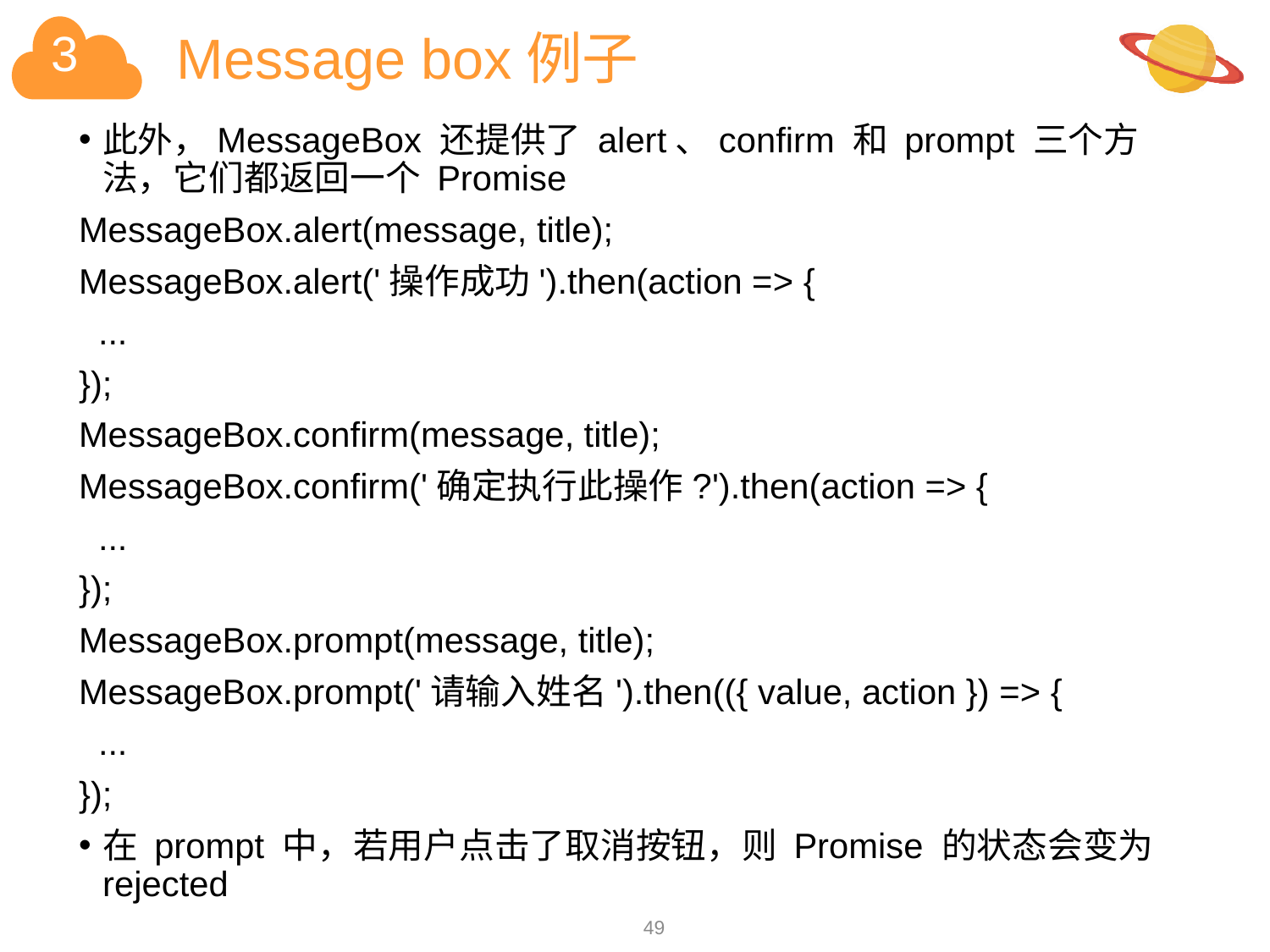

# Message box例子
此外，MessageBox 还提供了 alert、confirm 和 prompt 三个方法，它们都返回一个 Promise
MessageBox.alert(message, title);
MessageBox.alert('操作成功').then(action => {
  ...
});
MessageBox.confirm(message, title);
MessageBox.confirm('确定执行此操作?').then(action => {
  ...
});
MessageBox.prompt(message, title);
MessageBox.prompt('请输入姓名').then(({ value, action }) => {
  ...
});
在 prompt 中，若用户点击了取消按钮，则 Promise 的状态会变为 rejected
49